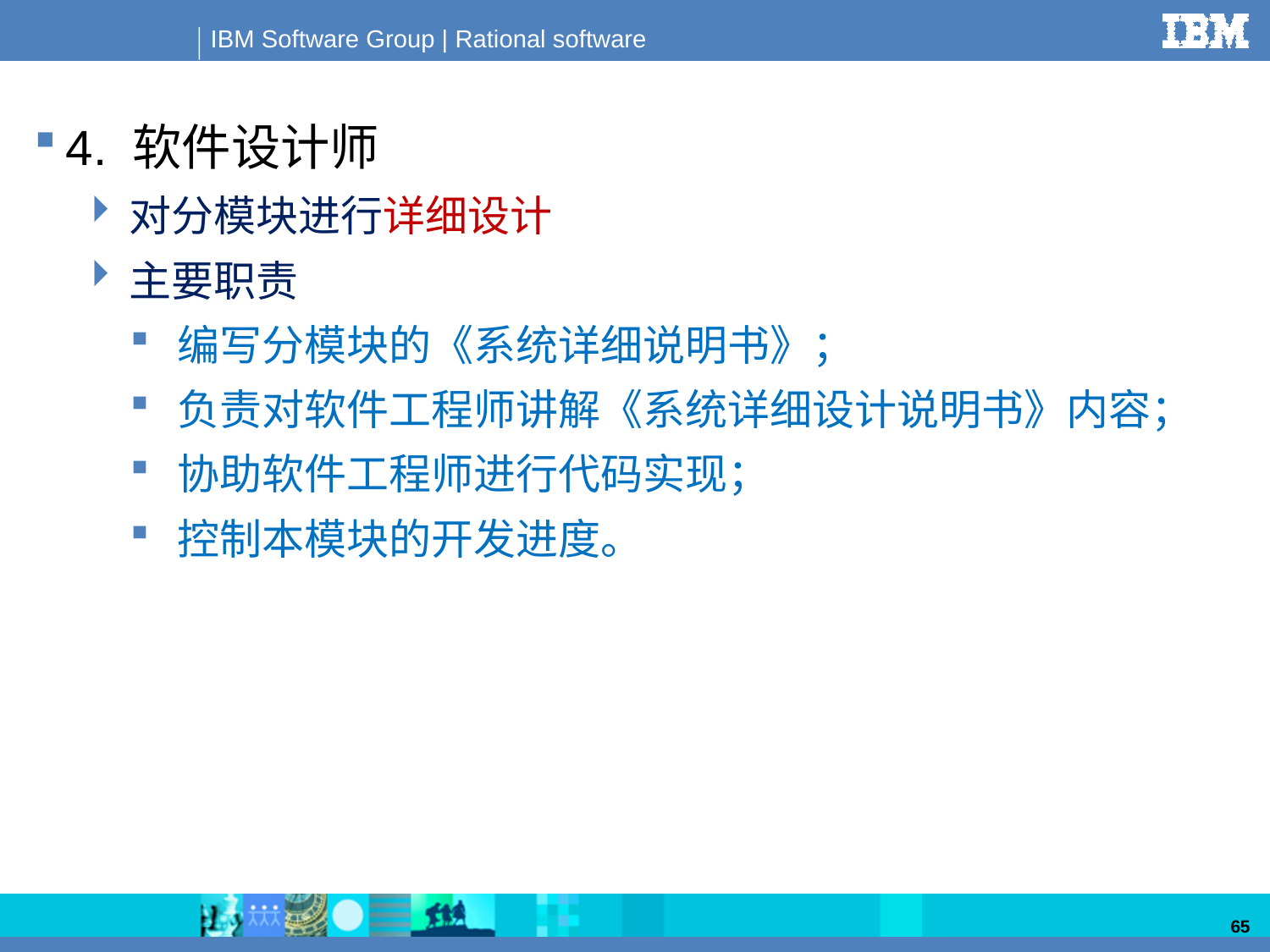

4. 软件设计师
对分模块进行详细设计
主要职责
编写分模块的《系统详细说明书》；
负责对软件工程师讲解《系统详细设计说明书》内容；
协助软件工程师进行代码实现；
控制本模块的开发进度。
65